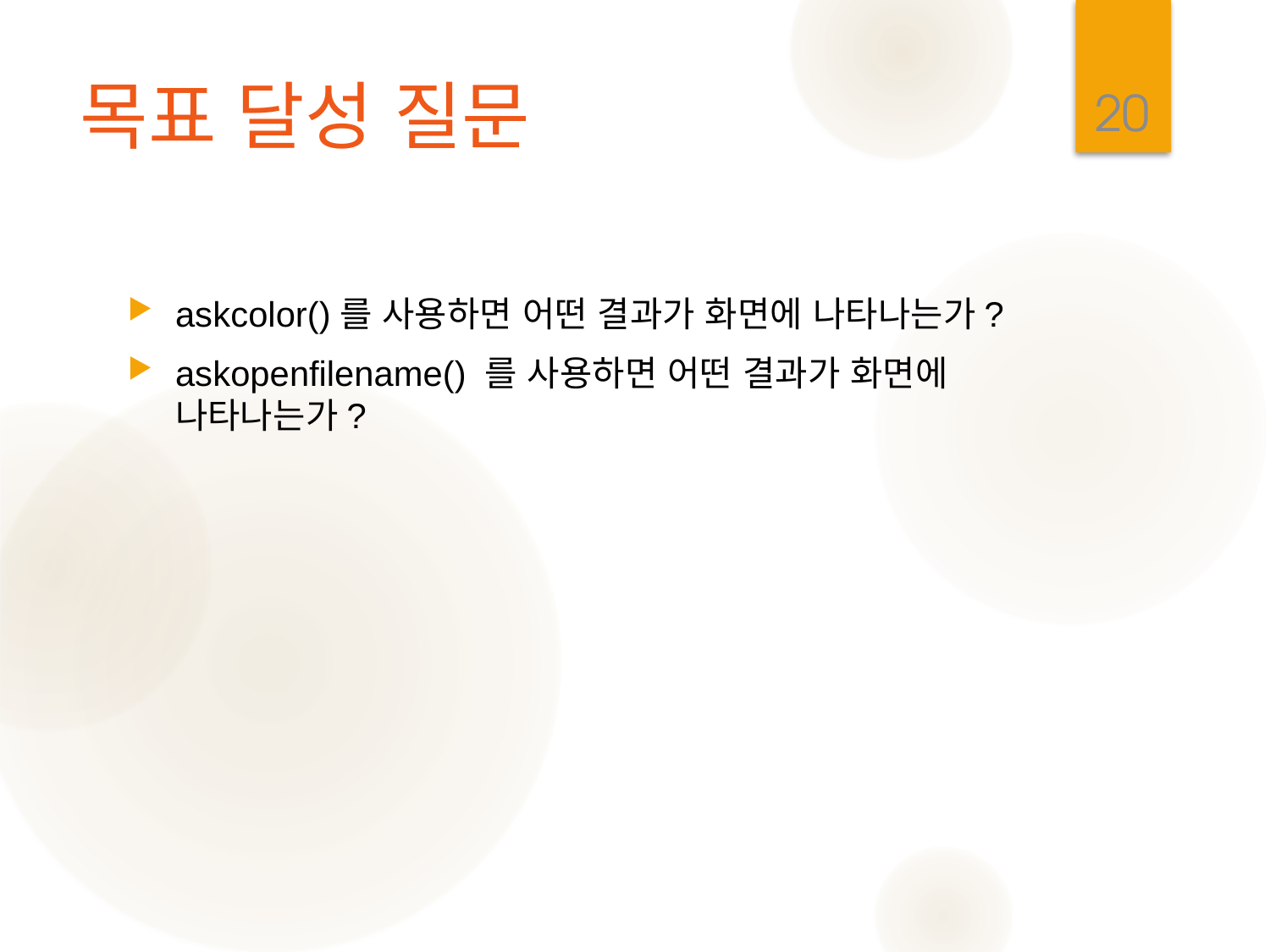

20
# 목표 달성 질문
askcolor()를 사용하면 어떤 결과가 화면에 나타나는가?
askopenfilename() 를 사용하면 어떤 결과가 화면에 나타나는가?